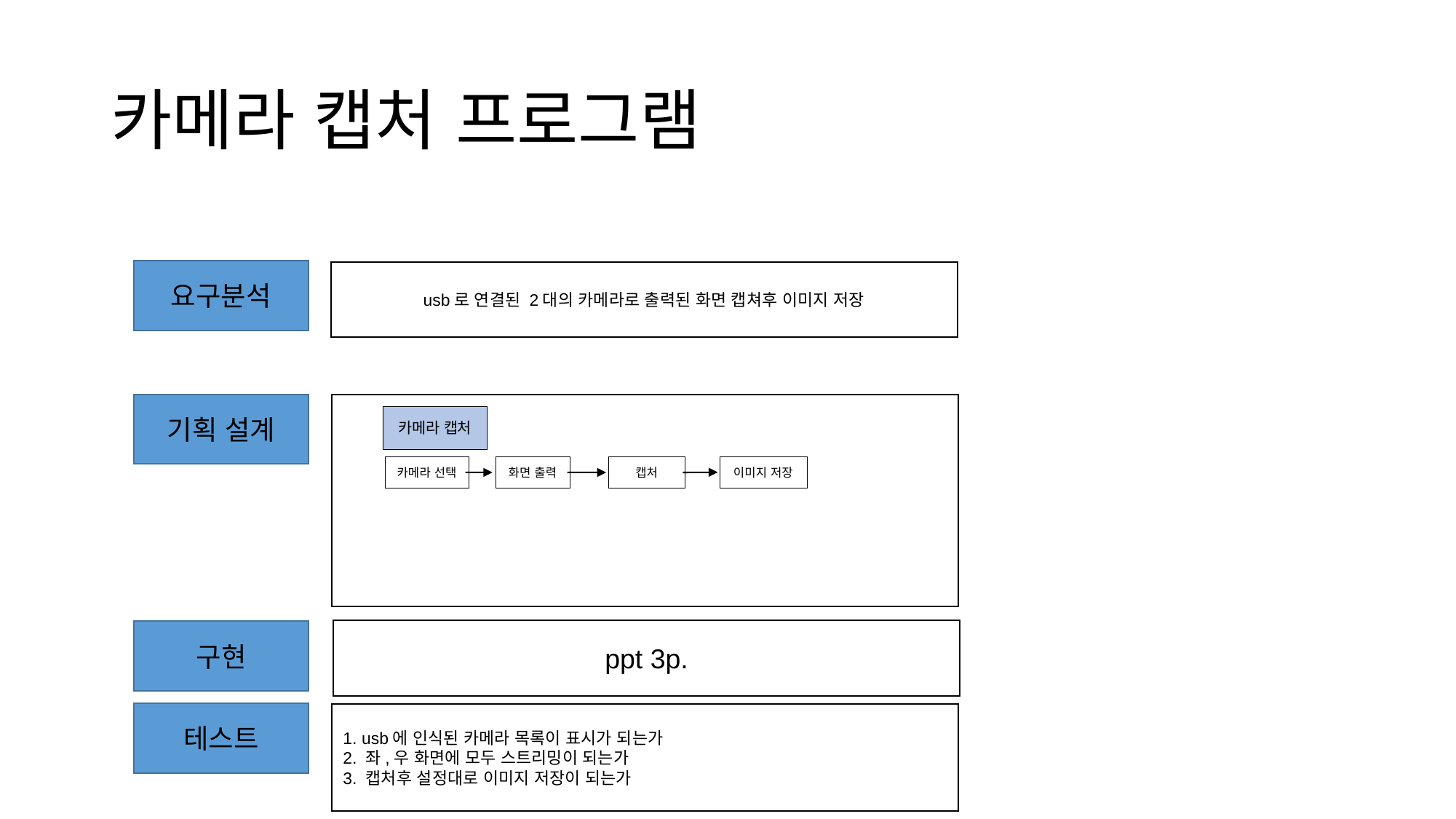

카메라 캡처 프로그램
요구분석
usb로 연결된 2대의 카메라로 출력된 화면 캡쳐후 이미지 저장
기획 설계

카메라 캡처
카메라 선택
화면 출력
캡처
이미지 저장
ppt 3p.
구현
테스트
1. usb에 인식된 카메라 목록이 표시가 되는가
2. 좌,우 화면에 모두 스트리밍이 되는가
3. 캡처후 설정대로 이미지 저장이 되는가